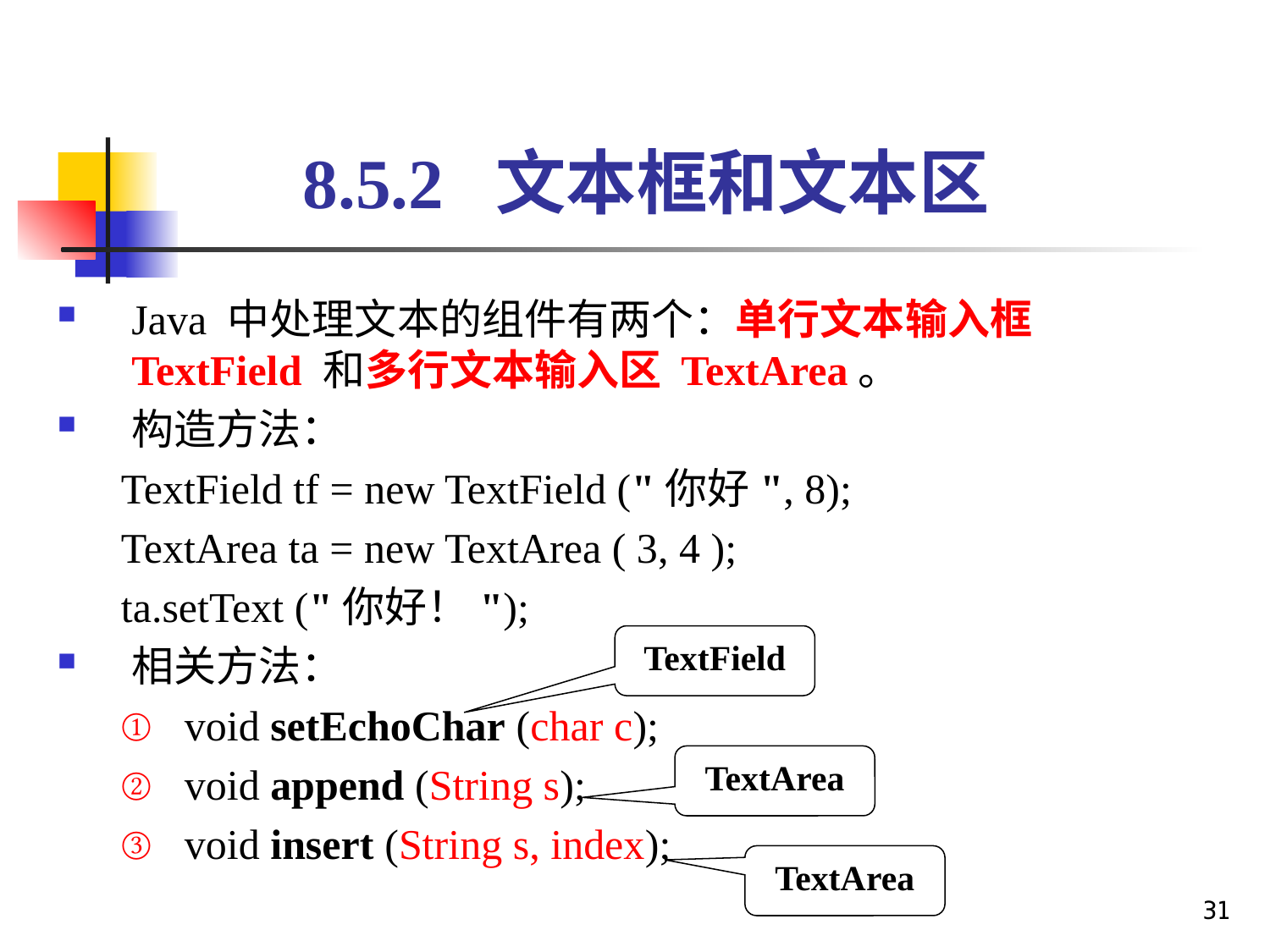

# 8.5.2  文本框和文本区
Java 中处理文本的组件有两个：单行文本输入框TextField 和多行文本输入区 TextArea。
构造方法：
TextField tf = new TextField ("你好", 8);
TextArea ta = new TextArea ( 3, 4 );
ta.setText ("你好！");
相关方法：
void setEchoChar (char c);
void append (String s);
void insert (String s, index);
TextField
TextArea
TextArea
31